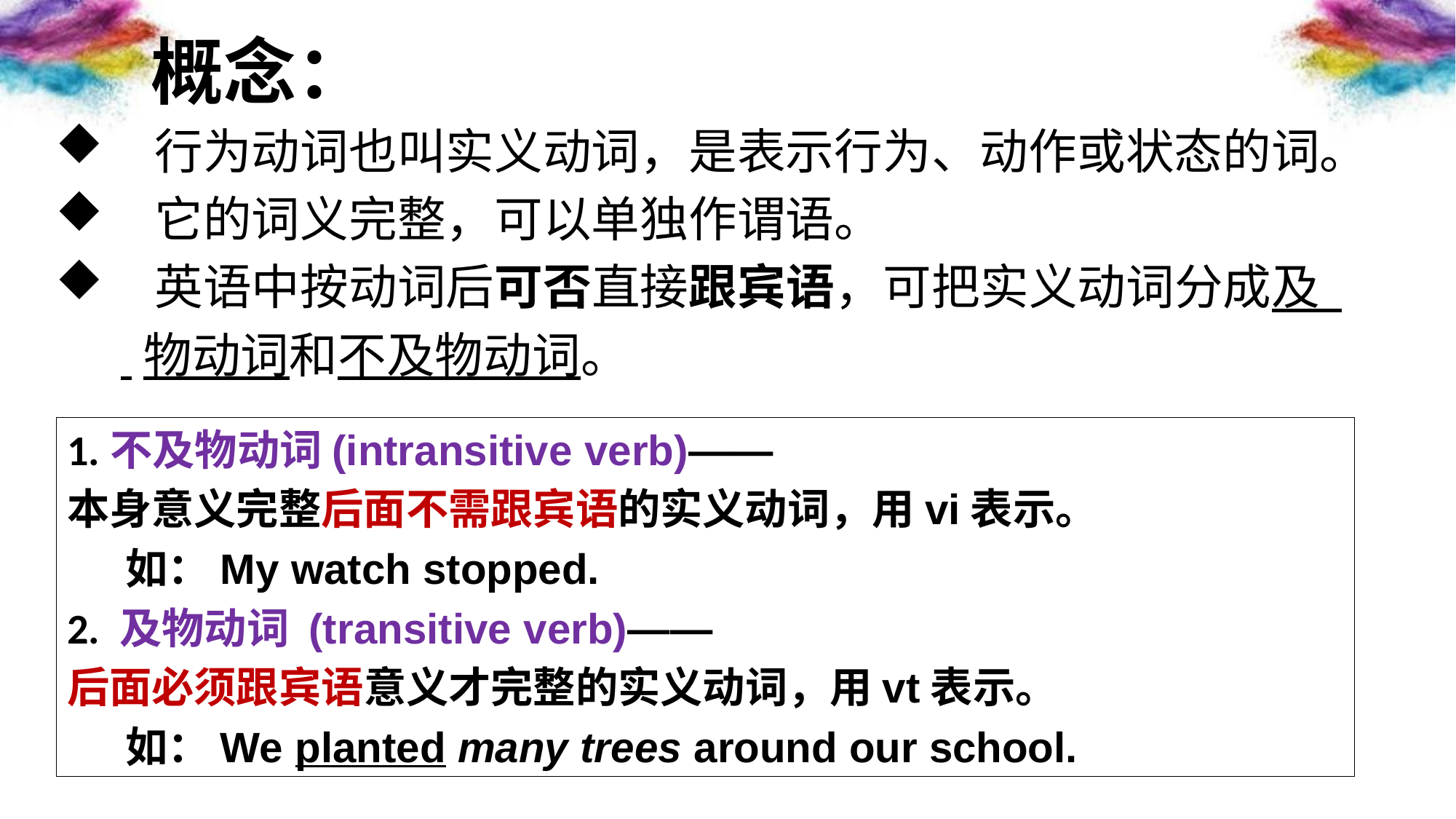

概念：
   行为动词也叫实义动词，是表示行为、动作或状态的词。
   它的词义完整，可以单独作谓语。
   英语中按动词后可否直接跟宾语，可把实义动词分成及
       物动词和不及物动词。

1.不及物动词(intransitive verb)——
本身意义完整后面不需跟宾语的实义动词，用vi表示。
     如：My watch stopped.
2. 及物动词 (transitive verb)——
后面必须跟宾语意义才完整的实义动词，用vt表示。
     如：We planted many trees around our school.